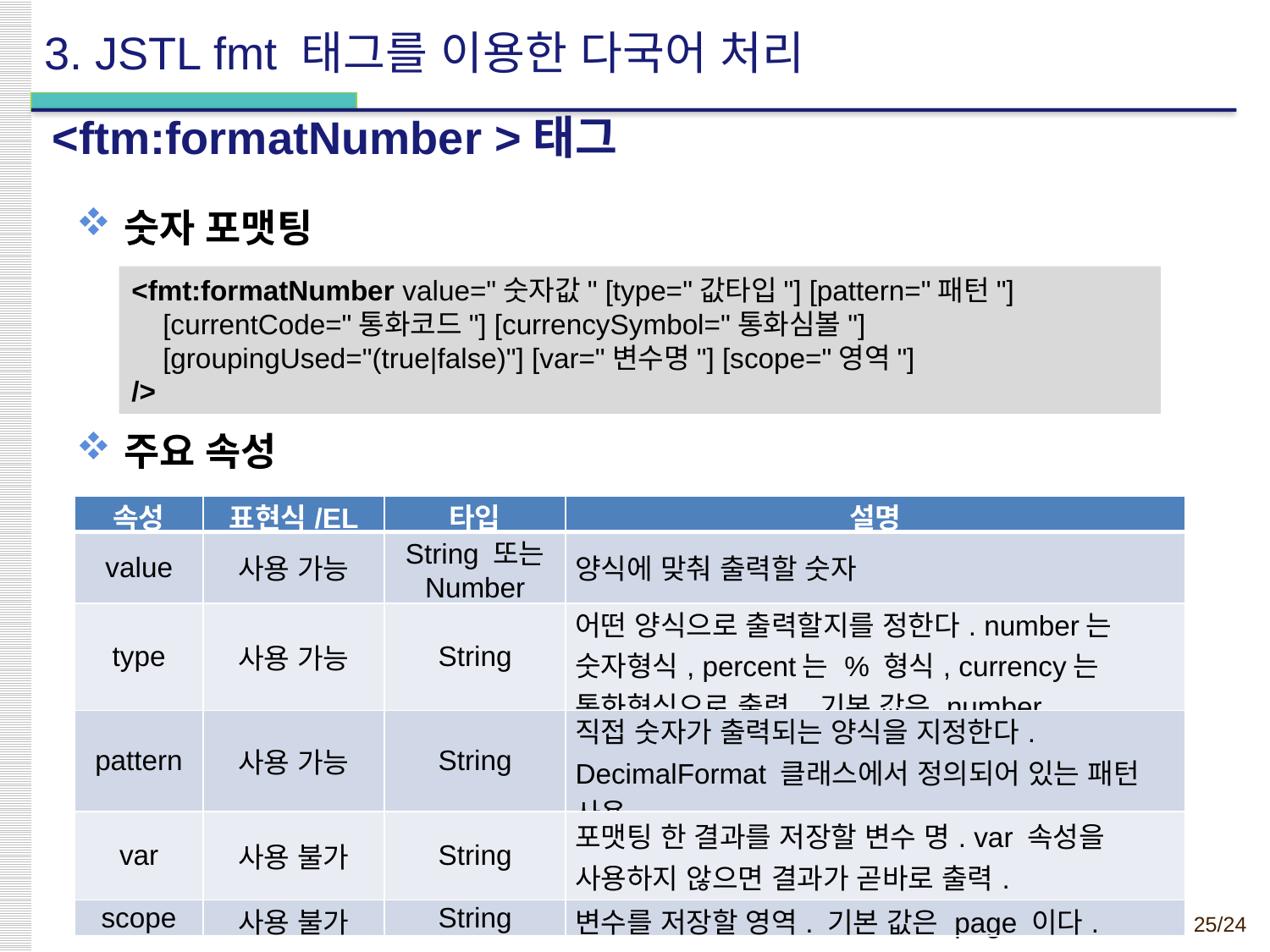

# 3. JSTL fmt 태그를 이용한 다국어 처리
<ftm:formatNumber >태그
숫자 포맷팅

주요 속성
<fmt:formatNumber value="숫자값" [type="값타입"] [pattern="패턴"]
    [currentCode="통화코드"] [currencySymbol="통화심볼"]
    [groupingUsed="(true|false)"] [var="변수명"] [scope="영역"]
/>
| 속성 | 표현식/EL | 타입 | 설명 |
| --- | --- | --- | --- |
| value | 사용 가능 | String 또는 Number | 양식에 맞춰 출력할 숫자 |
| type | 사용 가능 | String | 어떤 양식으로 출력할지를 정한다. number는 숫자형식, percent는 % 형식, currency는 통화형식으로 출력. 기본 값은 number. |
| pattern | 사용 가능 | String | 직접 숫자가 출력되는 양식을 지정한다. DecimalFormat 클래스에서 정의되어 있는 패턴 사용 |
| var | 사용 불가 | String | 포맷팅 한 결과를 저장할 변수 명. var 속성을 사용하지 않으면 결과가 곧바로 출력. |
| scope | 사용 불가 | String | 변수를 저장할 영역. 기본 값은 page 이다. |